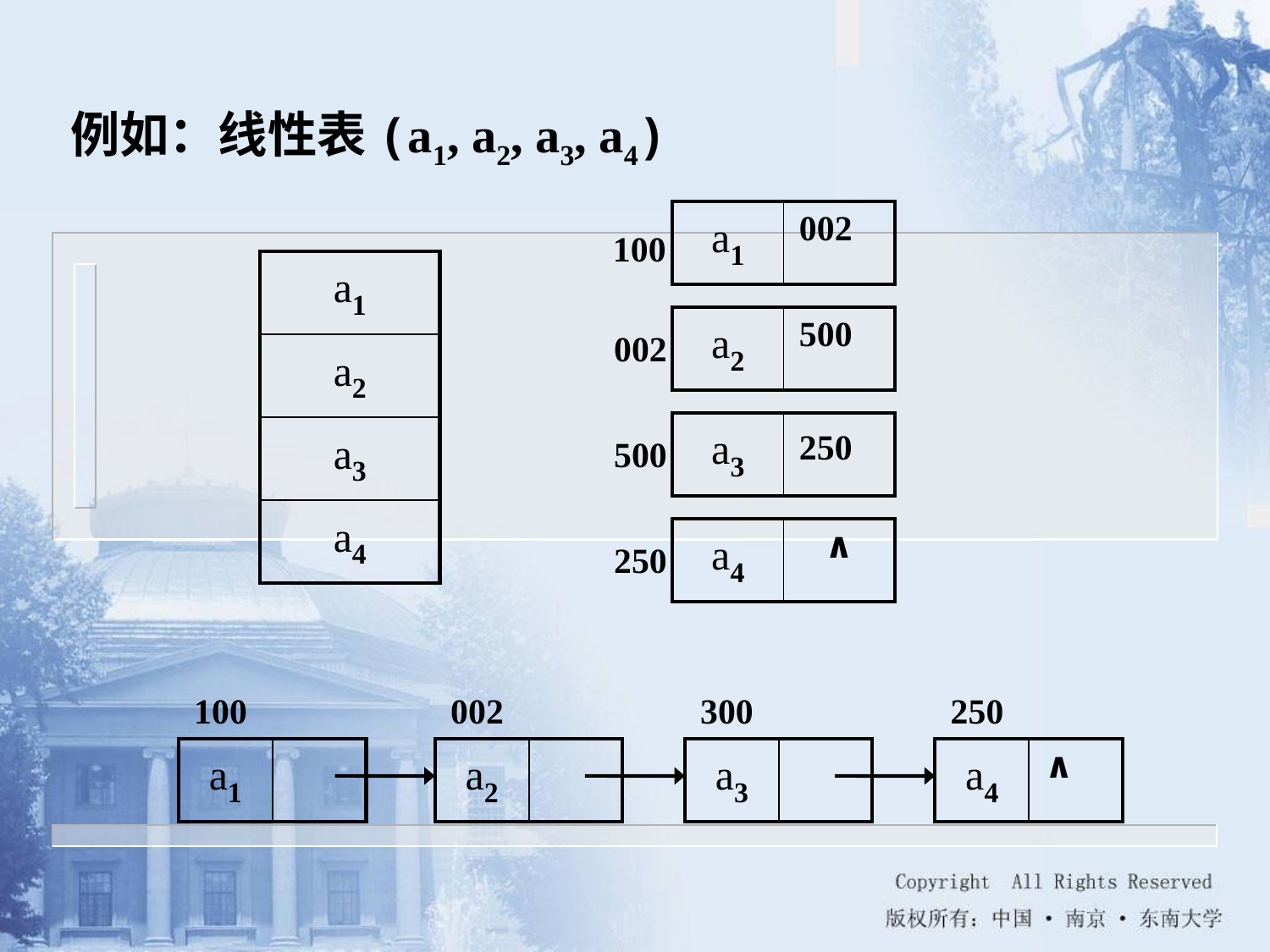

例如：线性表(a1, a2, a3, a4)
| a1 | 002 |
| --- | --- |
100
| a1 |
| --- |
| a2 |
| a3 |
| a4 |
| a2 | 500 |
| --- | --- |
002
| a3 | 250 |
| --- | --- |
500
| a4 | ∧ |
| --- | --- |
250
100
002
300
250
| a1 |  |
| --- | --- |
| a2 |  |
| --- | --- |
| a3 |  |
| --- | --- |
| a4 | ∧ |
| --- | --- |